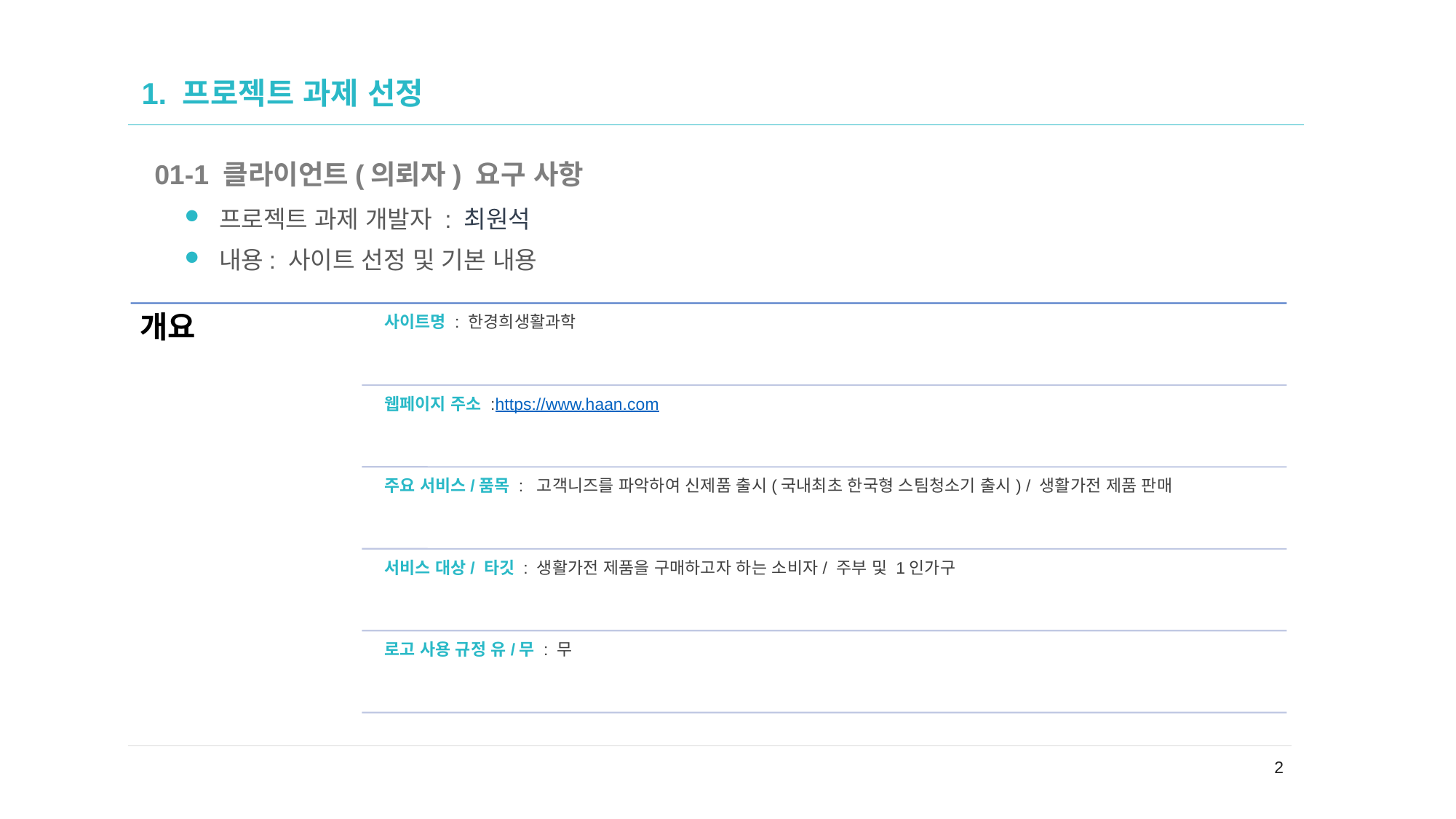

# 1. 프로젝트 과제 선정
01-1 클라이언트(의뢰자) 요구 사항
프로젝트 과제 개발자 : 최원석
내용: 사이트 선정 및 기본 내용
개요
사이트명 : 한경희생활과학
웹페이지 주소 :https://www.haan.com

주요 서비스/품목 :  고객니즈를 파악하여 신제품 출시(국내최초 한국형 스팀청소기 출시) / 생활가전 제품 판매
서비스 대상/ 타깃 : 생활가전 제품을 구매하고자 하는 소비자/ 주부 및 1인가구
로고 사용 규정 유/무 : 무
2